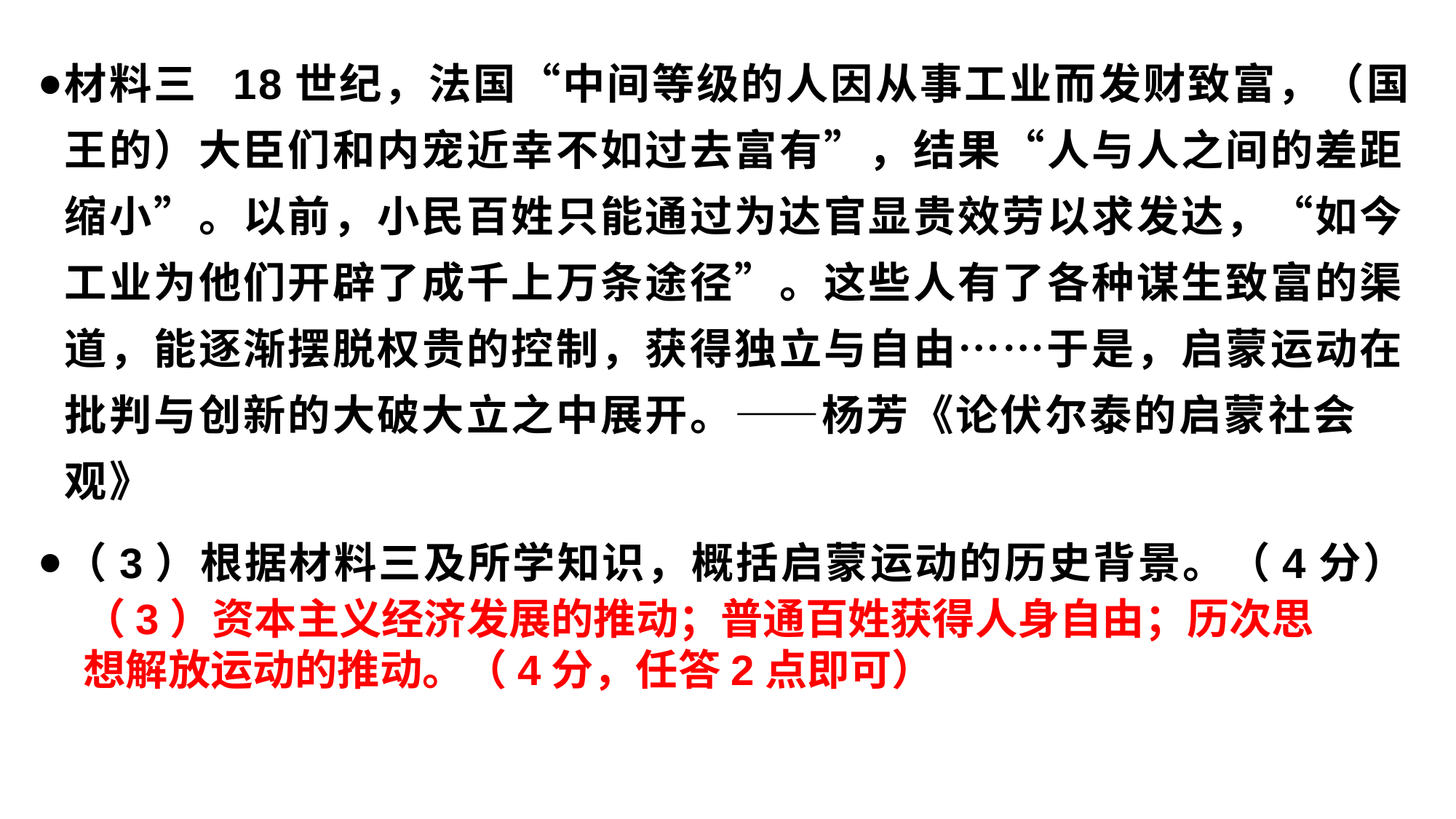

材料三  18世纪，法国“中间等级的人因从事工业而发财致富，（国王的）大臣们和内宠近幸不如过去富有”，结果“人与人之间的差距缩小”。以前，小民百姓只能通过为达官显贵效劳以求发达，“如今工业为他们开辟了成千上万条途径”。这些人有了各种谋生致富的渠道，能逐渐摆脱权贵的控制，获得独立与自由……于是，启蒙运动在批判与创新的大破大立之中展开。——杨芳《论伏尔泰的启蒙社会观》
（3）根据材料三及所学知识，概括启蒙运动的历史背景。（4分）

#
（3）资本主义经济发展的推动；普通百姓获得人身自由；历次思想解放运动的推动。（4分，任答2点即可）